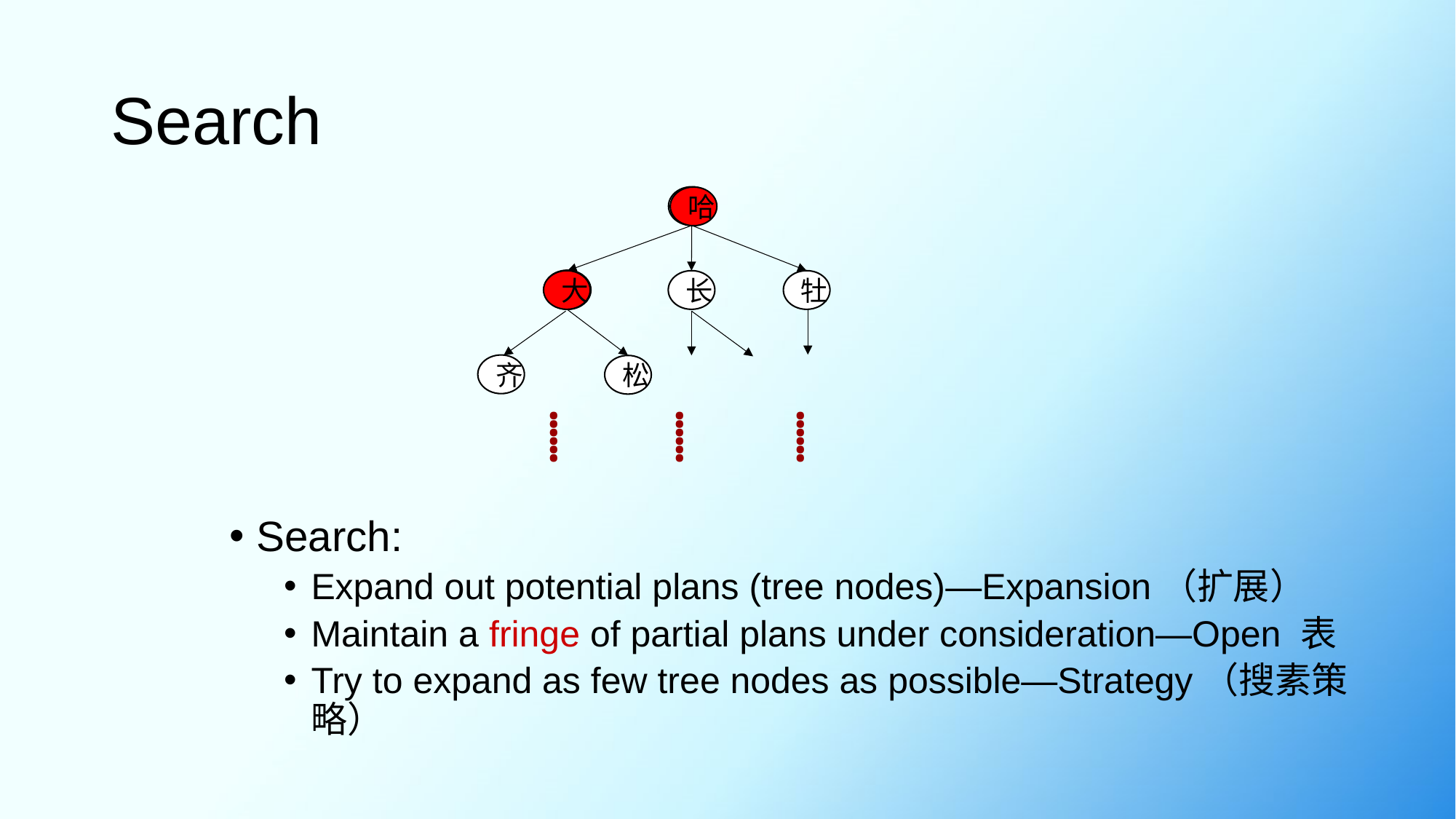

# Search
哈
哈
大
大
大
长
牡
齐
松
……
……
……
Search:
Expand out potential plans (tree nodes)—Expansion（扩展）
Maintain a fringe of partial plans under consideration—Open 表
Try to expand as few tree nodes as possible—Strategy（搜素策略）